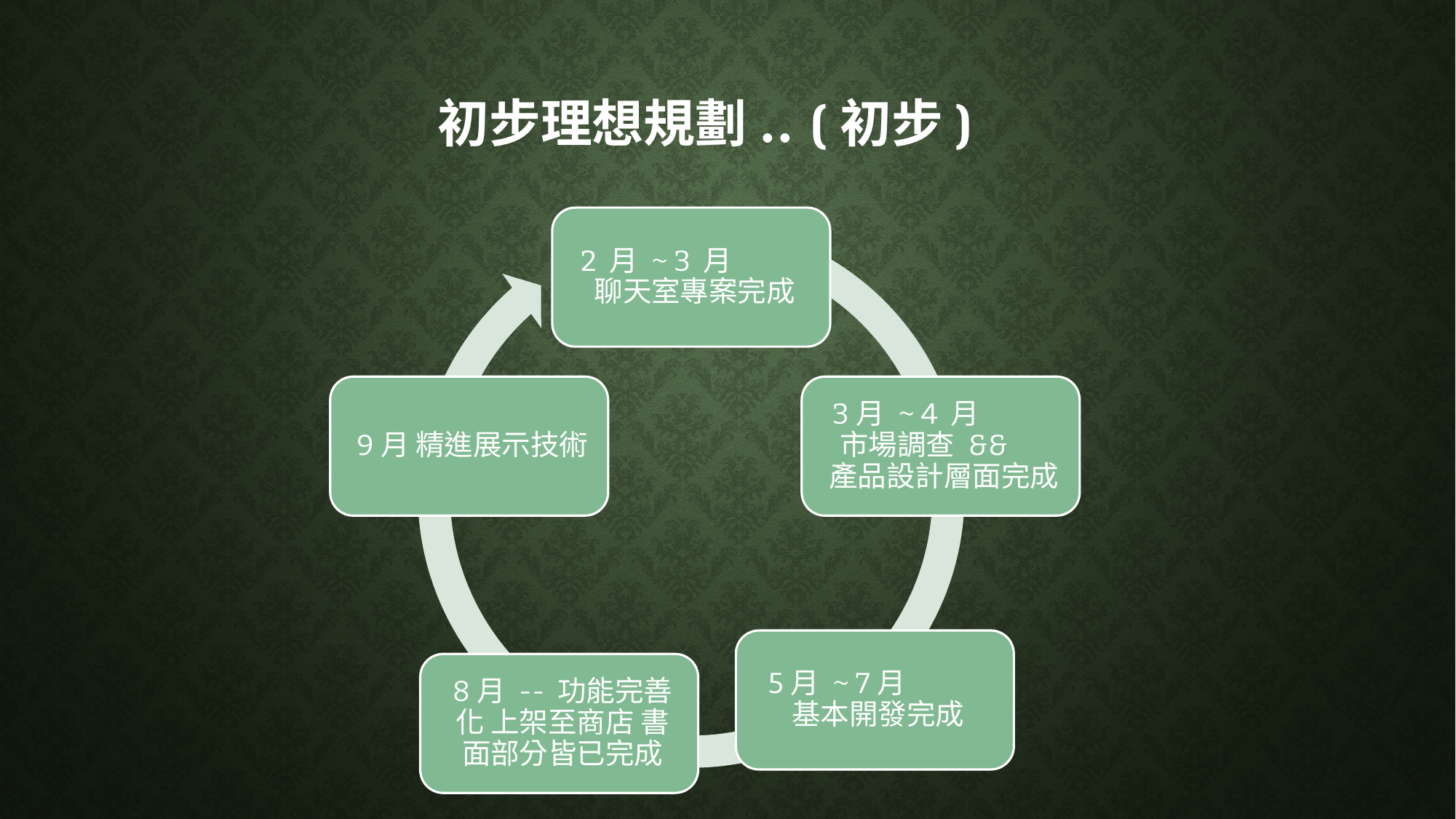

# 初步理想規劃.. (初步)
2 月 ~ 3 月             聊天室專案完成
3月 ~ 4 月             市場調查 &&        產品設計層面完成
5月 ~ 7月              基本開發完成
8月 -- 功能完善化 上架至商店 書面部分皆已完成
9月 精進展示技術